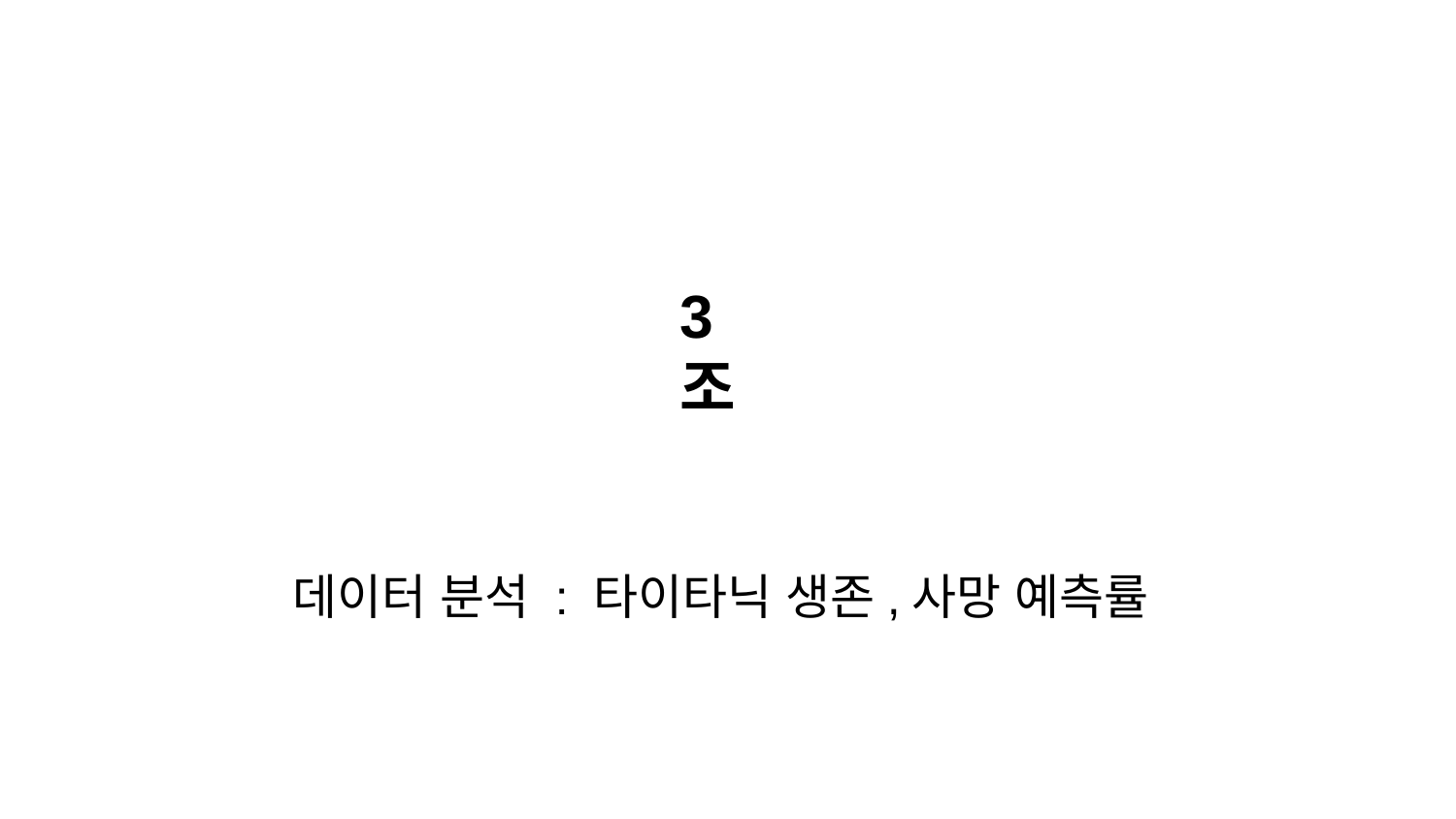

3조
데이터 분석 : 타이타닉 생존,사망 예측률